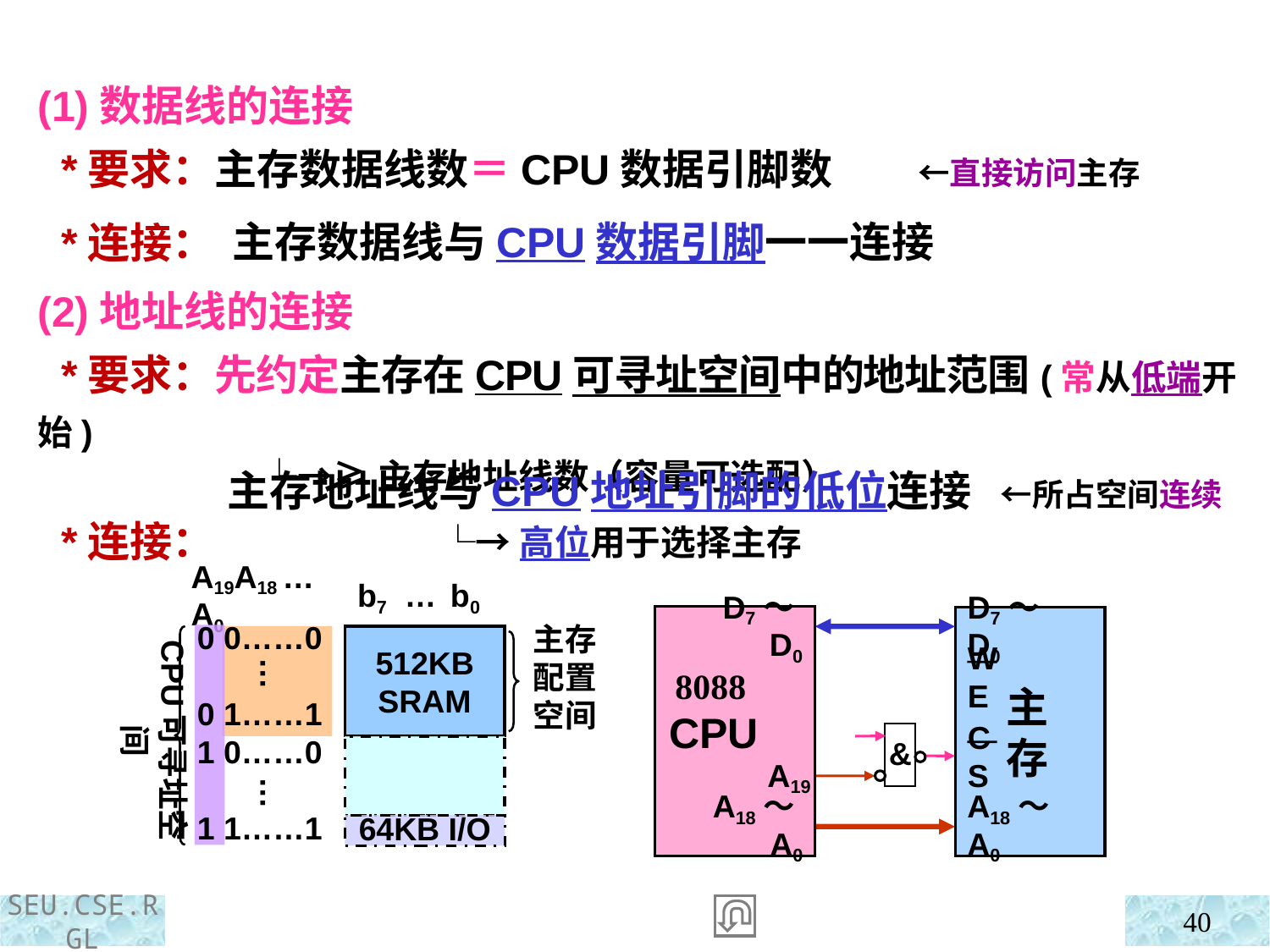

(1)数据线的连接
  *要求：主存数据线数＝CPU数据引脚数         ←直接访问主存
  *连接：
主存数据线与CPU数据引脚一一连接
(2)地址线的连接
  *要求：先约定主存在CPU可寻址空间中的地址范围(常从低端开始)
                            └→≥主存地址线数（容量可选配）
  *连接：
主存地址线与CPU地址引脚的低位连接   ←所占空间连续
                           └→高位用于选择主存
A19A18 …A0
b7  …  b0
0 0……0

0 1……1
1 0……0

1 1……1
主存配置
空间

CPU可寻址空间

512KB SRAM

…

…
64KB I/O
  8088
 CPU

D7～D0
D7～D0
    主
    存

WE

CS

A19
A18～A0
A18～A0
&

40